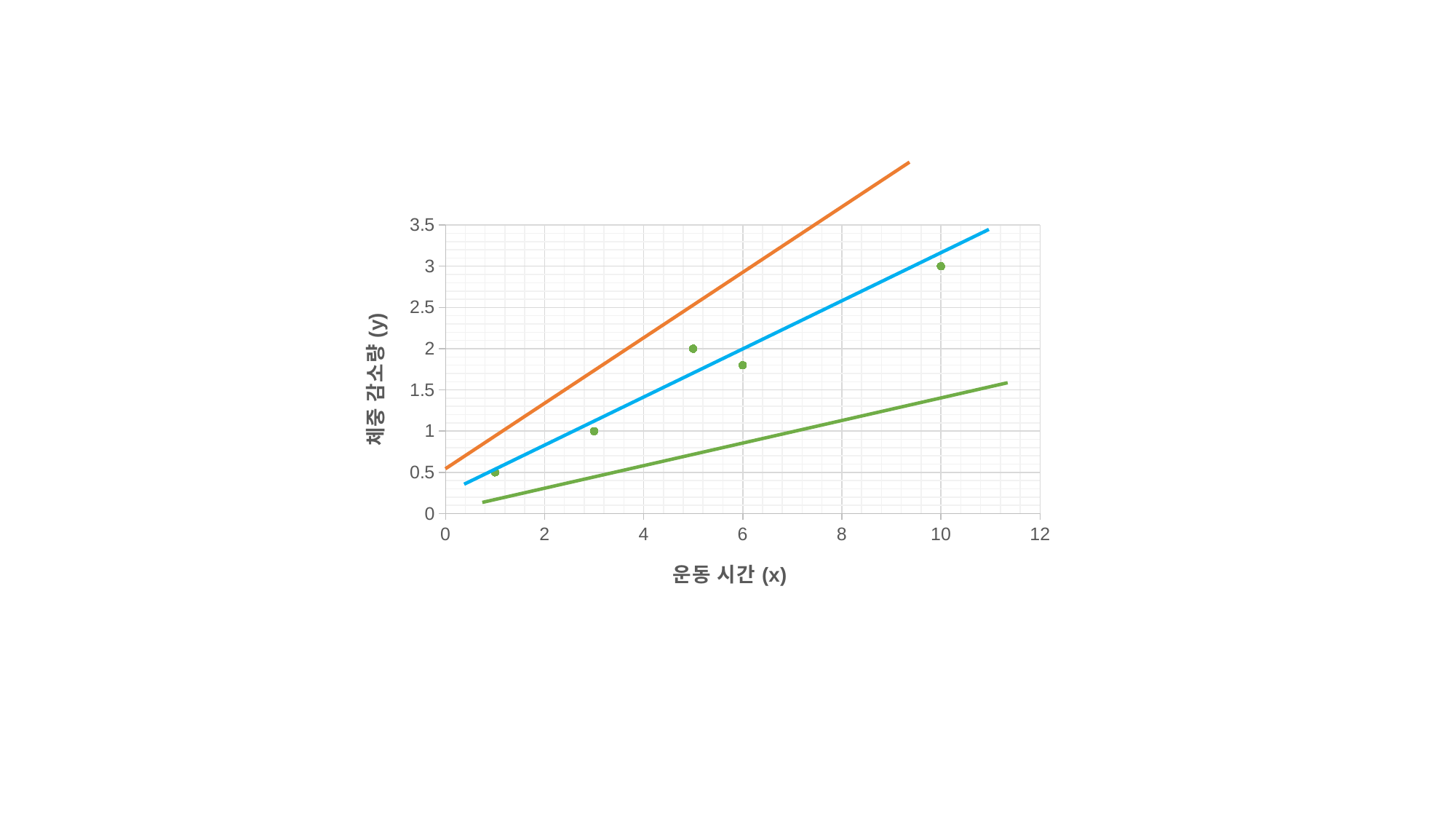

### Chart

| Category | 체중 감소량(y) |
|---|---|